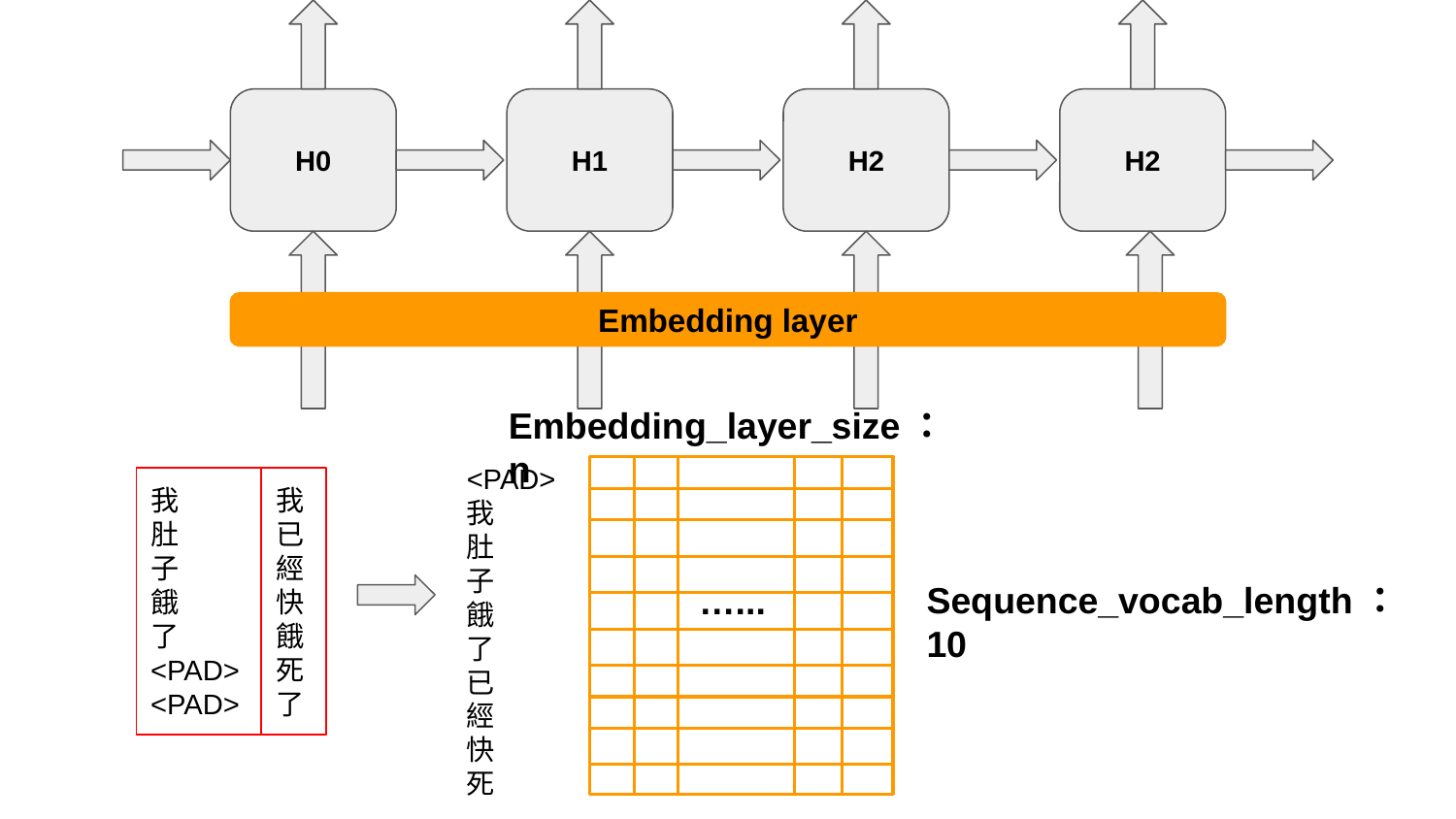

H0
H1
H2
H2

Embedding layer

Embedding_layer_size：n
<PAD>
我
肚
子
餓
了
已
經
快
死

我
肚
子
餓
了
<PAD>
<PAD>
我
已經快餓死了
Sequence_vocab_length：10
…...